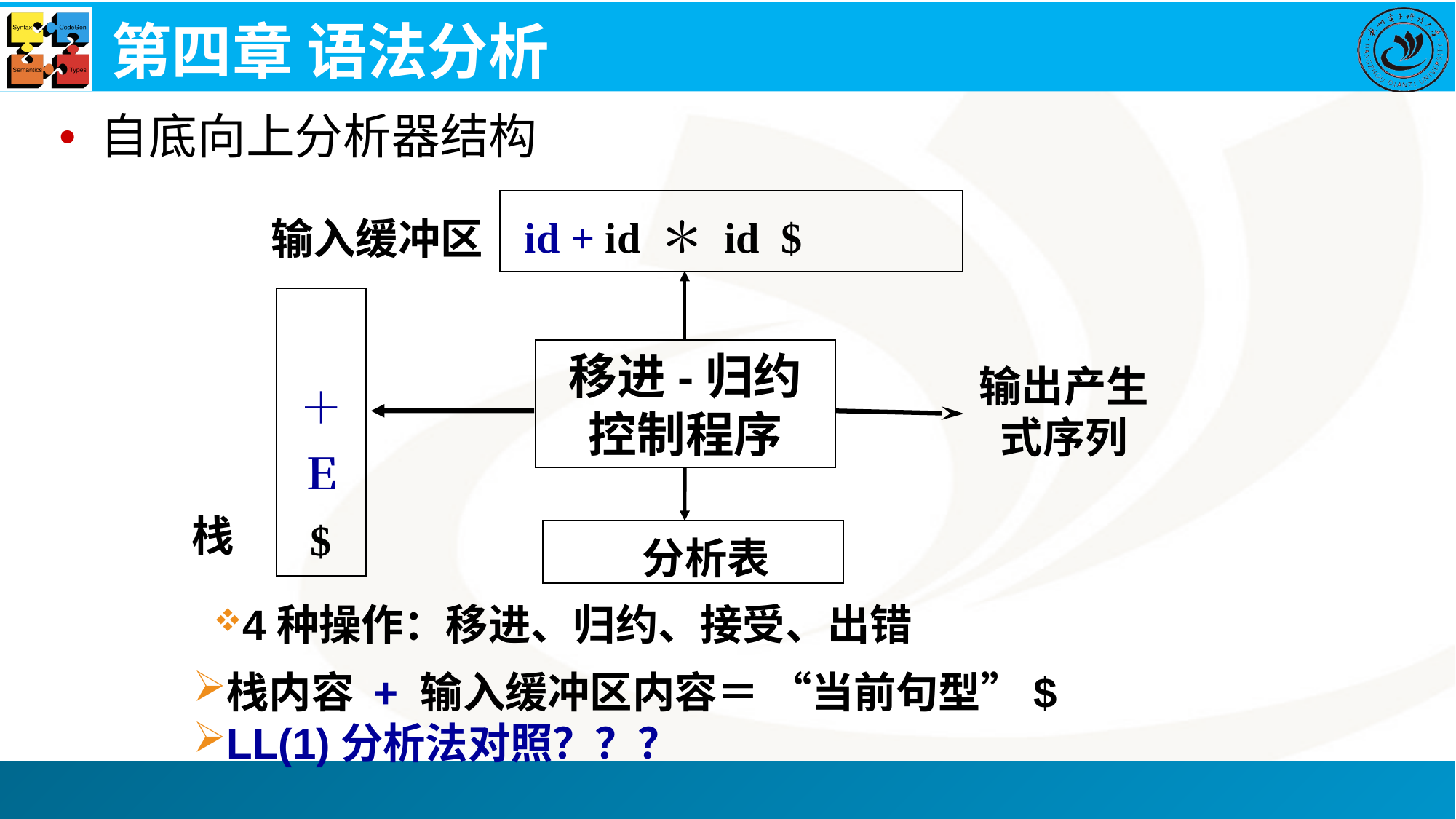

# 第四章 语法分析
自底向上分析器结构
 id + id ＊ id  $
输入缓冲区

＋
Ｅ
$
移进-归约
控制程序
输出产生式序列

栈
 分析表
4种操作：移进、归约、接受、出错
栈内容 + 输入缓冲区内容＝ “当前句型”$
LL(1)分析法对照？？？
21